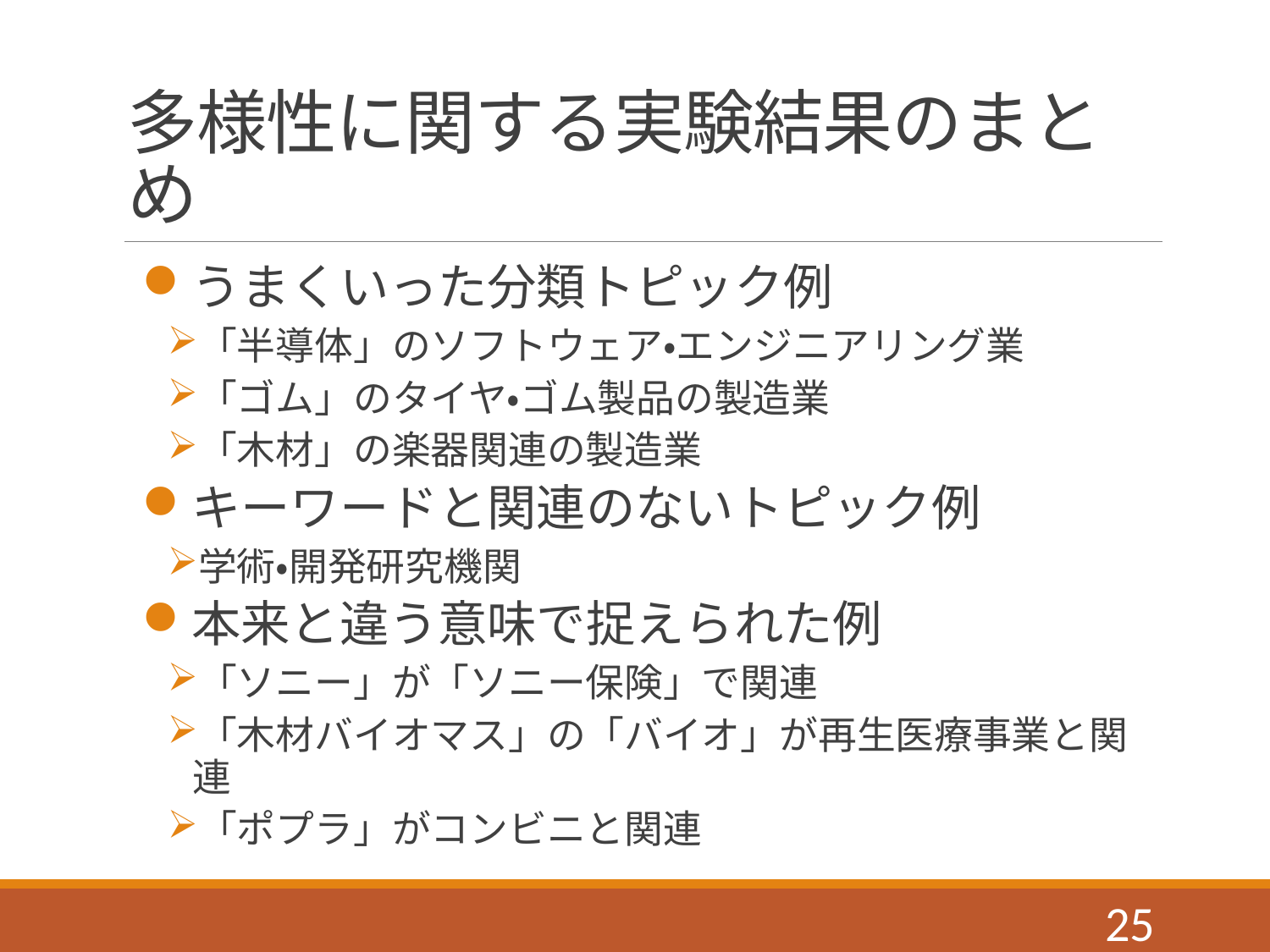

# 多様性に関する実験結果のまとめ
うまくいった分類トピック例
「半導体」のソフトウェア・エンジニアリング業
「ゴム」のタイヤ・ゴム製品の製造業
「木材」の楽器関連の製造業
キーワードと関連のないトピック例
学術・開発研究機関
本来と違う意味で捉えられた例
「ソニー」が「ソニー保険」で関連
「木材バイオマス」の「バイオ」が再生医療事業と関連
「ポプラ」がコンビニと関連

25